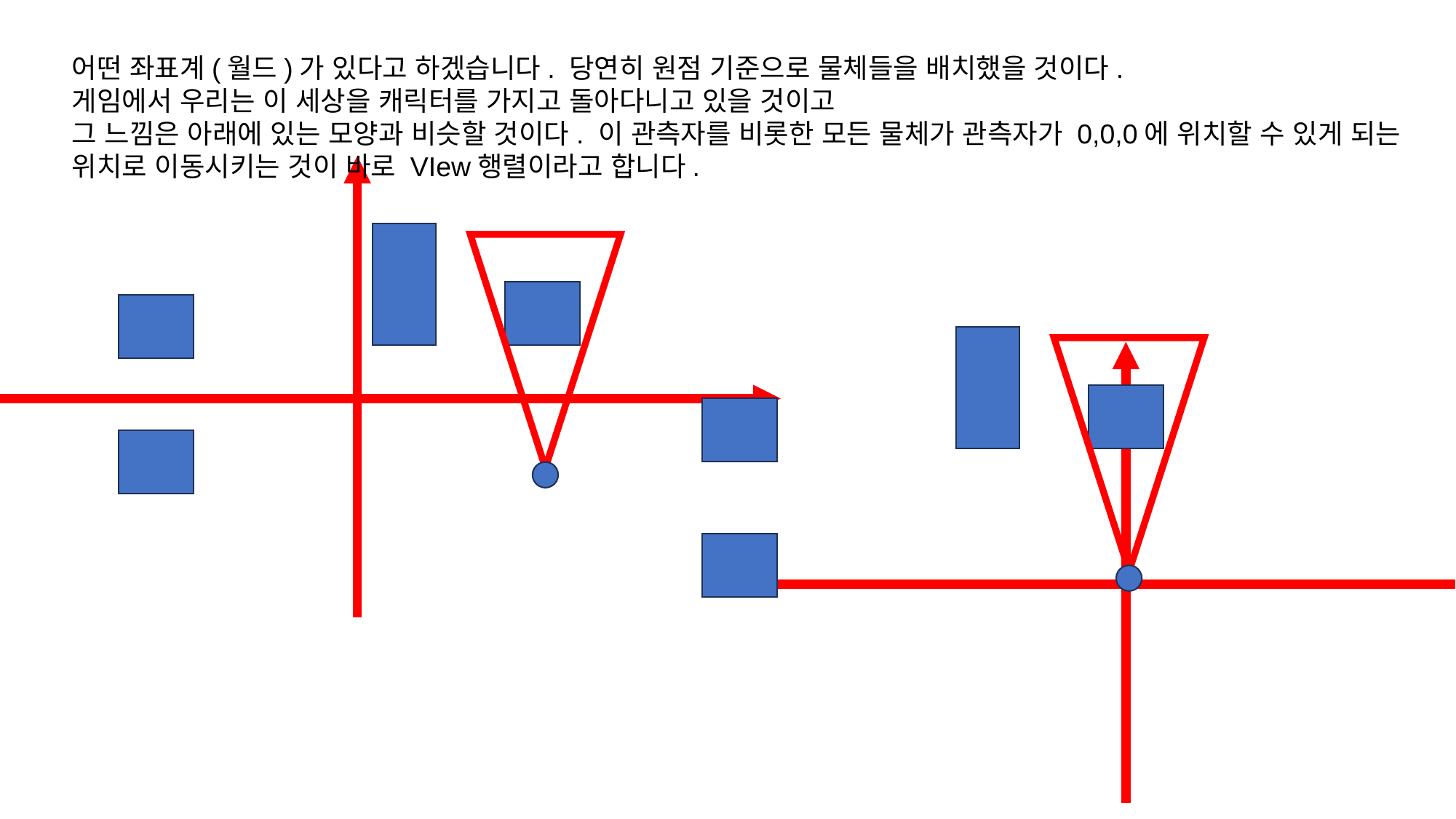

어떤 좌표계(월드)가 있다고 하겠습니다. 당연히 원점 기준으로 물체들을 배치했을 것이다.
게임에서 우리는 이 세상을 캐릭터를 가지고 돌아다니고 있을 것이고
그 느낌은 아래에 있는 모양과 비슷할 것이다. 이 관측자를 비롯한 모든 물체가 관측자가 0,0,0에 위치할 수 있게 되는 위치로 이동시키는 것이 바로 VIew행렬이라고 합니다.